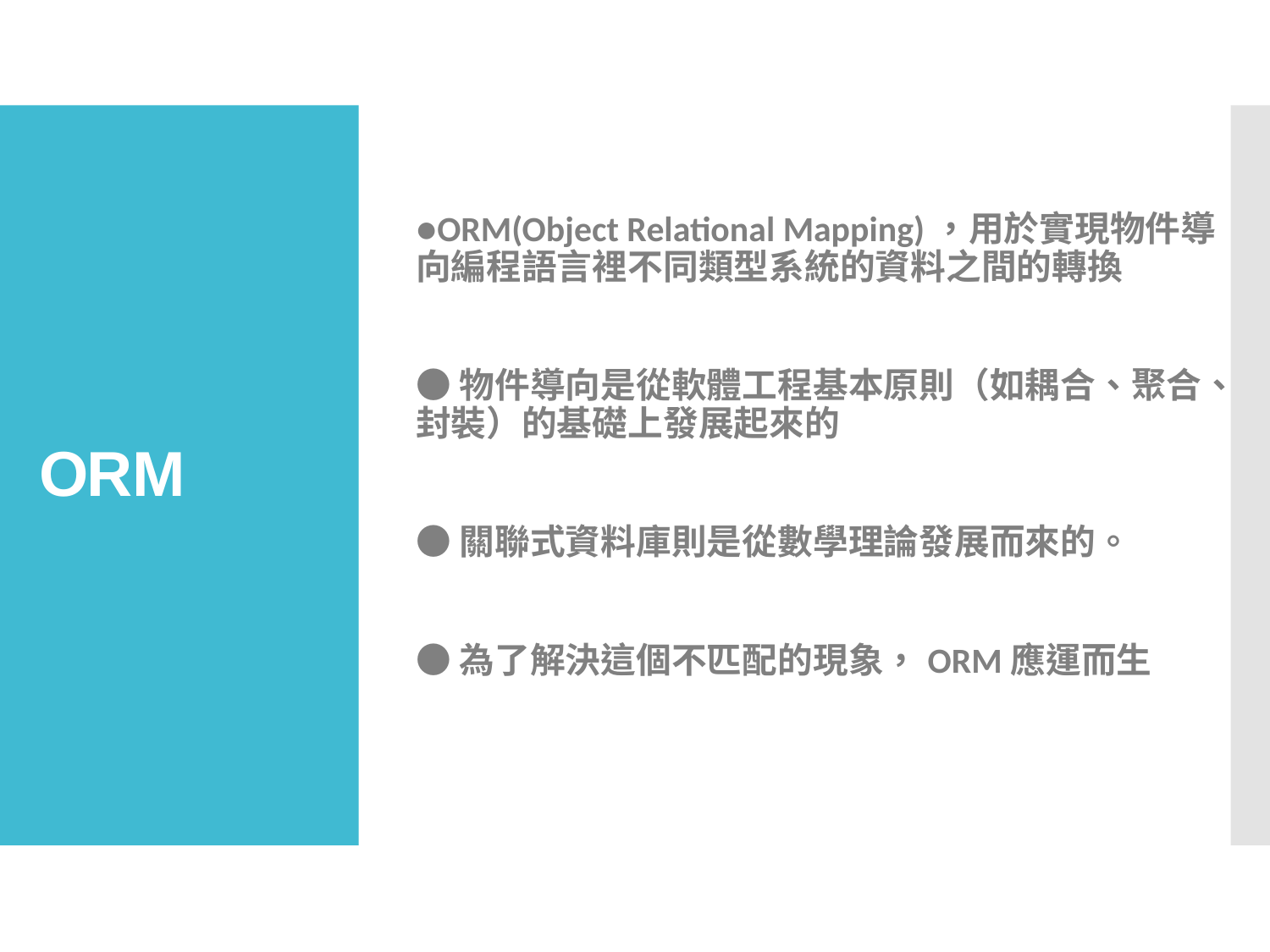

●ORM(Object Relational Mapping)，用於實現物件導向編程語言裡不同類型系統的資料之間的轉換

●物件導向是從軟體工程基本原則（如耦合、聚合、封裝）的基礎上發展起來的

●關聯式資料庫則是從數學理論發展而來的。

●為了解決這個不匹配的現象，ORM應運而生

# ORM